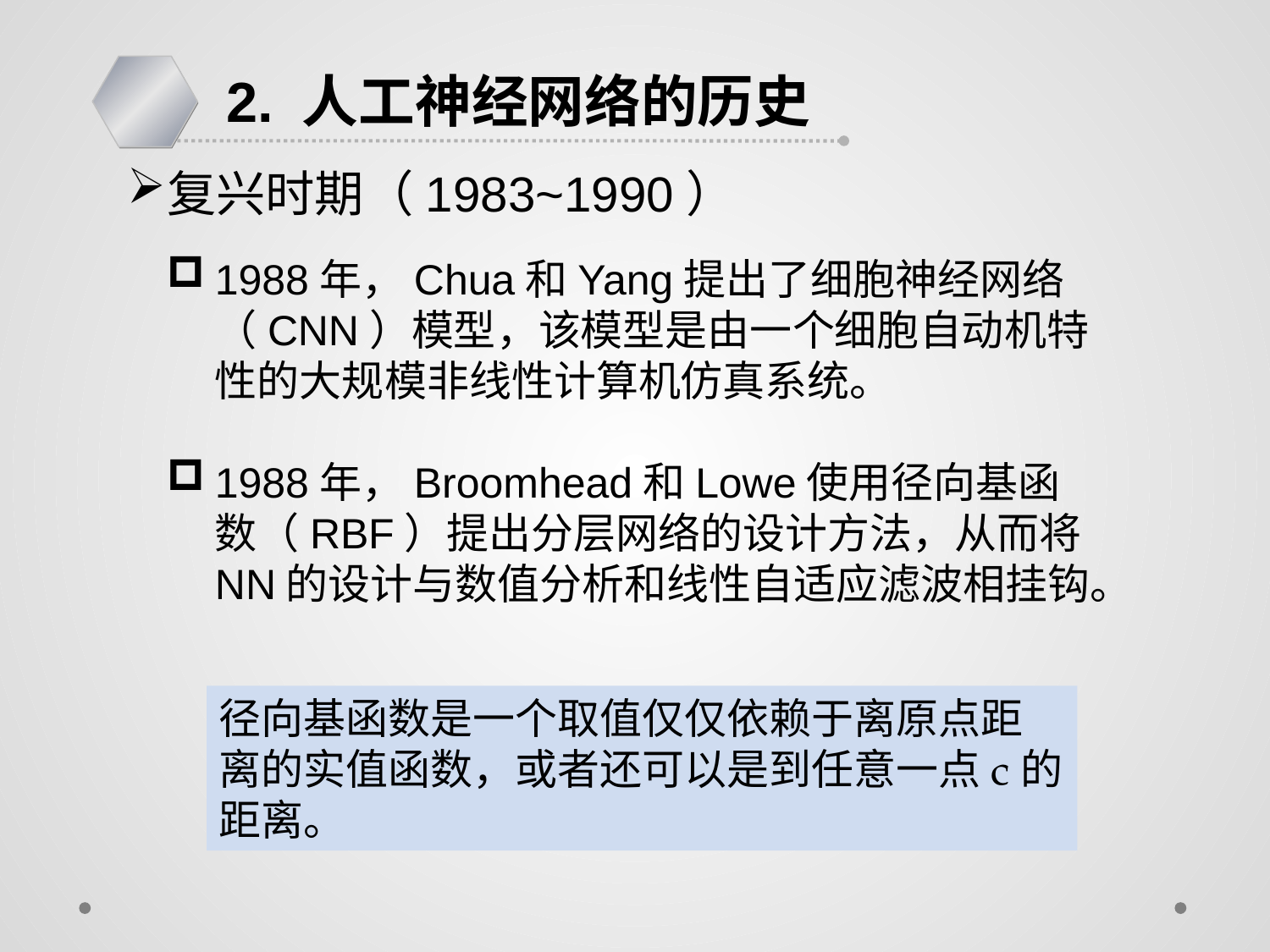

2. 人工神经网络的历史

复兴时期（1983~1990）

1988年，Chua和Yang提出了细胞神经网络（CNN）模型，该模型是由一个细胞自动机特性的大规模非线性计算机仿真系统。

1988年，Broomhead和Lowe使用径向基函数（RBF）提出分层网络的设计方法，从而将NN的设计与数值分析和线性自适应滤波相挂钩。
径向基函数是一个取值仅仅依赖于离原点距离的实值函数，或者还可以是到任意一点c的距离。